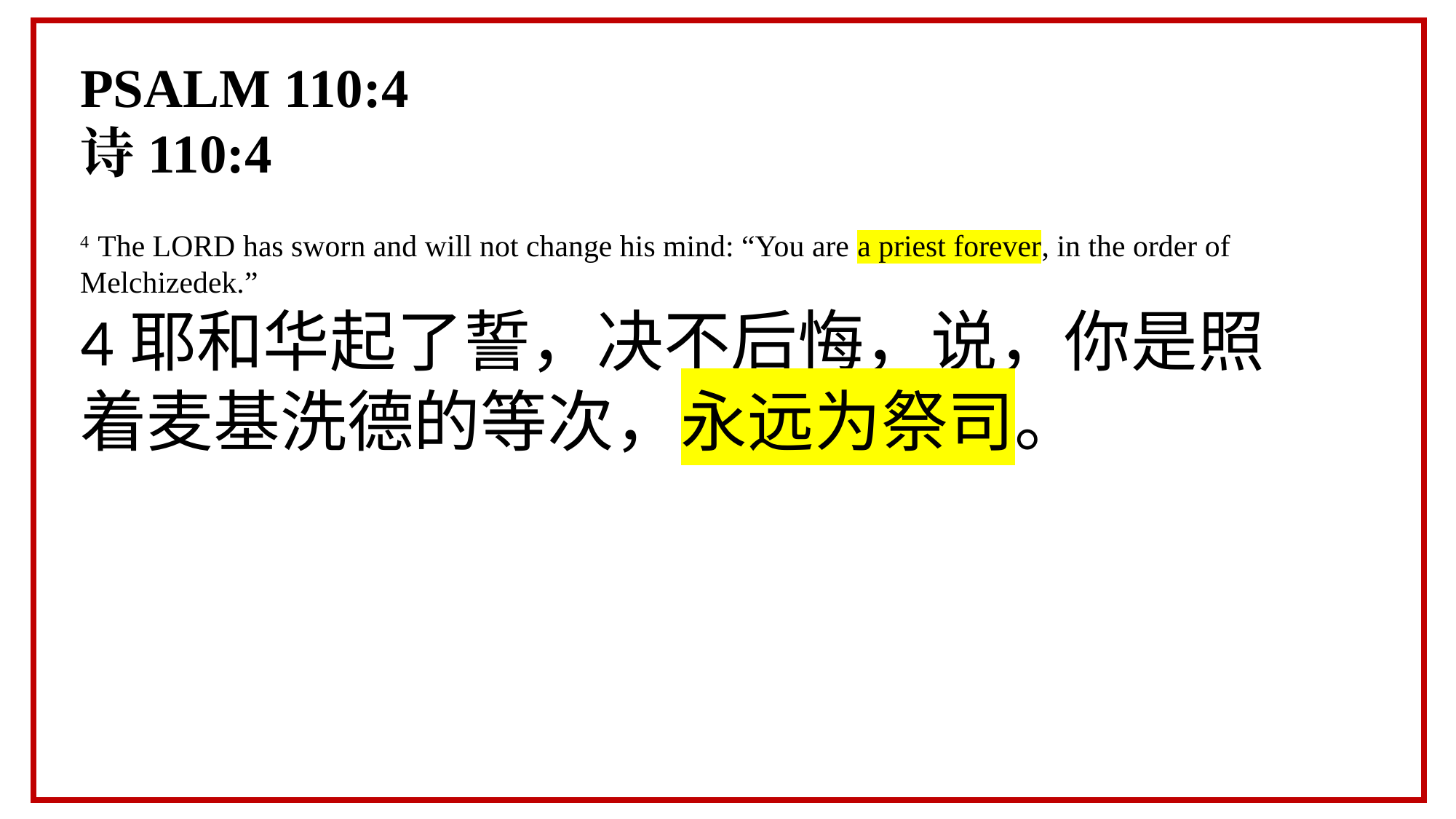

PSALM 110:4
诗110:4
4  The LORD has sworn and will not change his mind: “You are a priest forever, in the order of Melchizedek.”
4耶和华起了誓，决不后悔，说，你是照着麦基洗德的等次，永远为祭司。